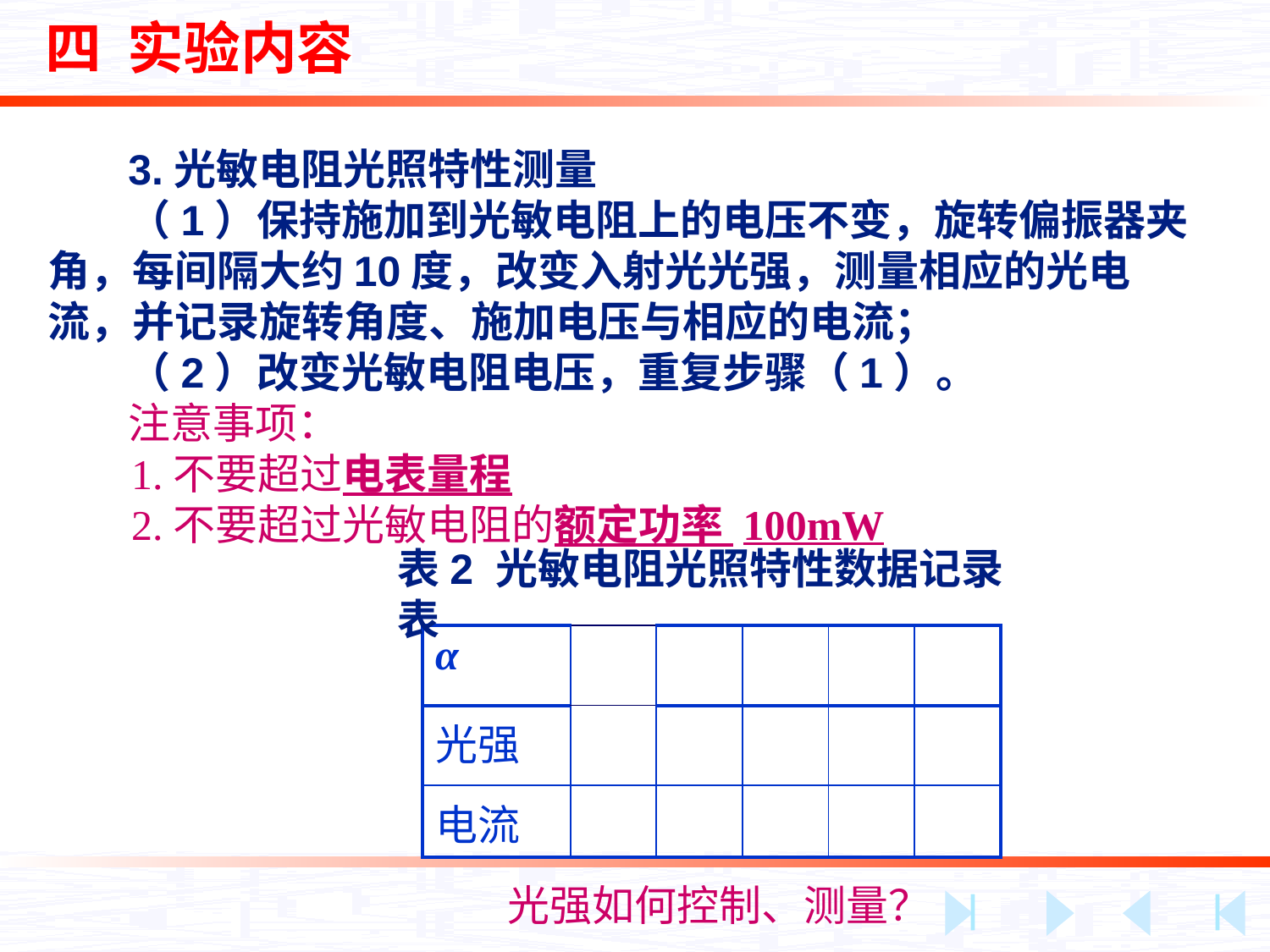

四  实验内容
3.光敏电阻光照特性测量
（1）保持施加到光敏电阻上的电压不变，旋转偏振器夹角，每间隔大约10度，改变入射光光强，测量相应的光电流，并记录旋转角度、施加电压与相应的电流；
（2）改变光敏电阻电压，重复步骤（1）。
注意事项：
1.不要超过电表量程
2.不要超过光敏电阻的额定功率 100mW
表2 光敏电阻光照特性数据记录表
| α |  |  |  |  |  |
| --- | --- | --- | --- | --- | --- |
| 光强 |  |  |  |  |  |
| 电流 |  |  |  |  |  |
光强如何控制、测量？